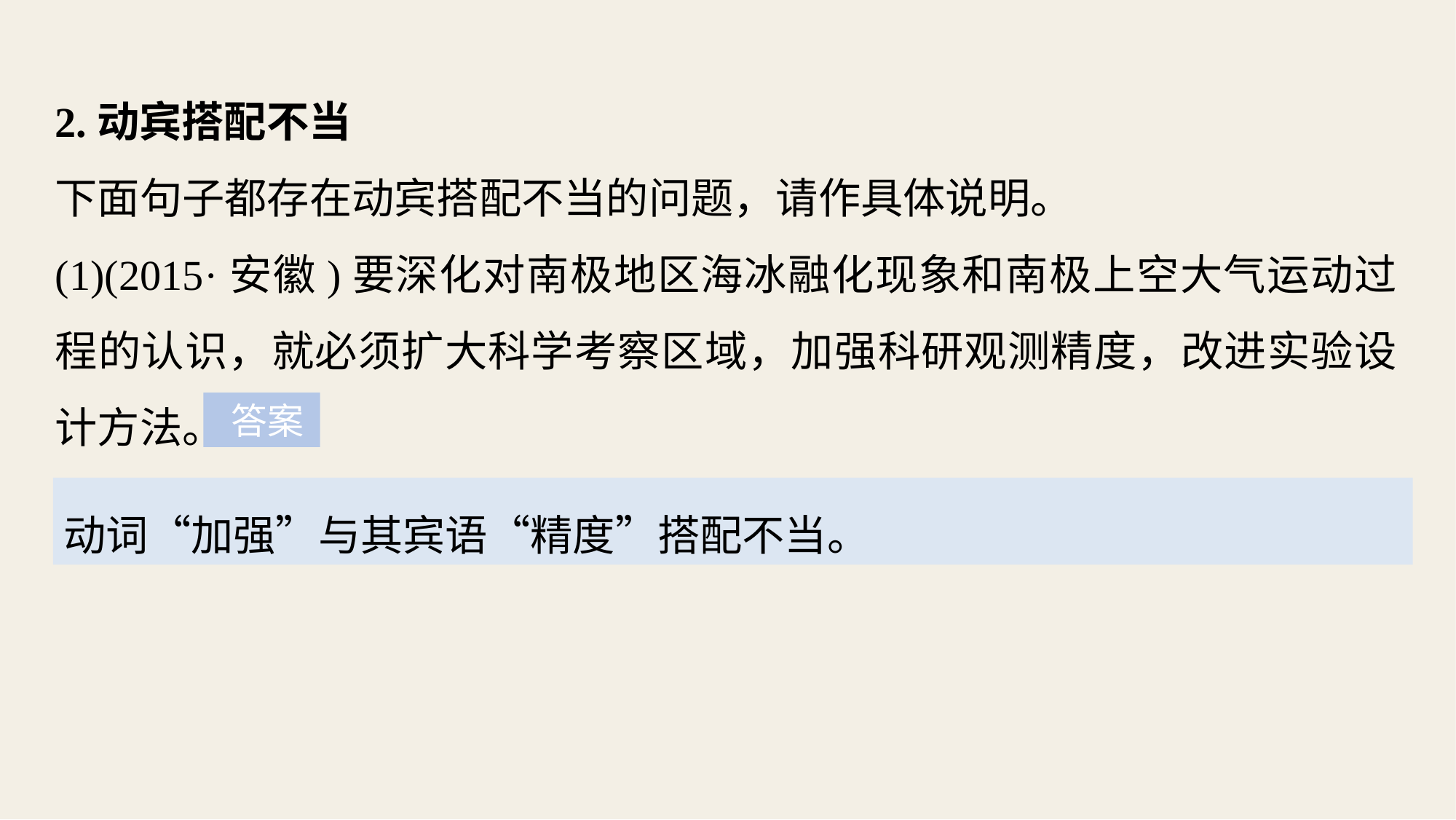

2.动宾搭配不当
下面句子都存在动宾搭配不当的问题，请作具体说明。
(1)(2015·安徽)要深化对南极地区海冰融化现象和南极上空大气运动过程的认识，就必须扩大科学考察区域，加强科研观测精度，改进实验设计方法。
 答案
动词“加强”与其宾语“精度”搭配不当。